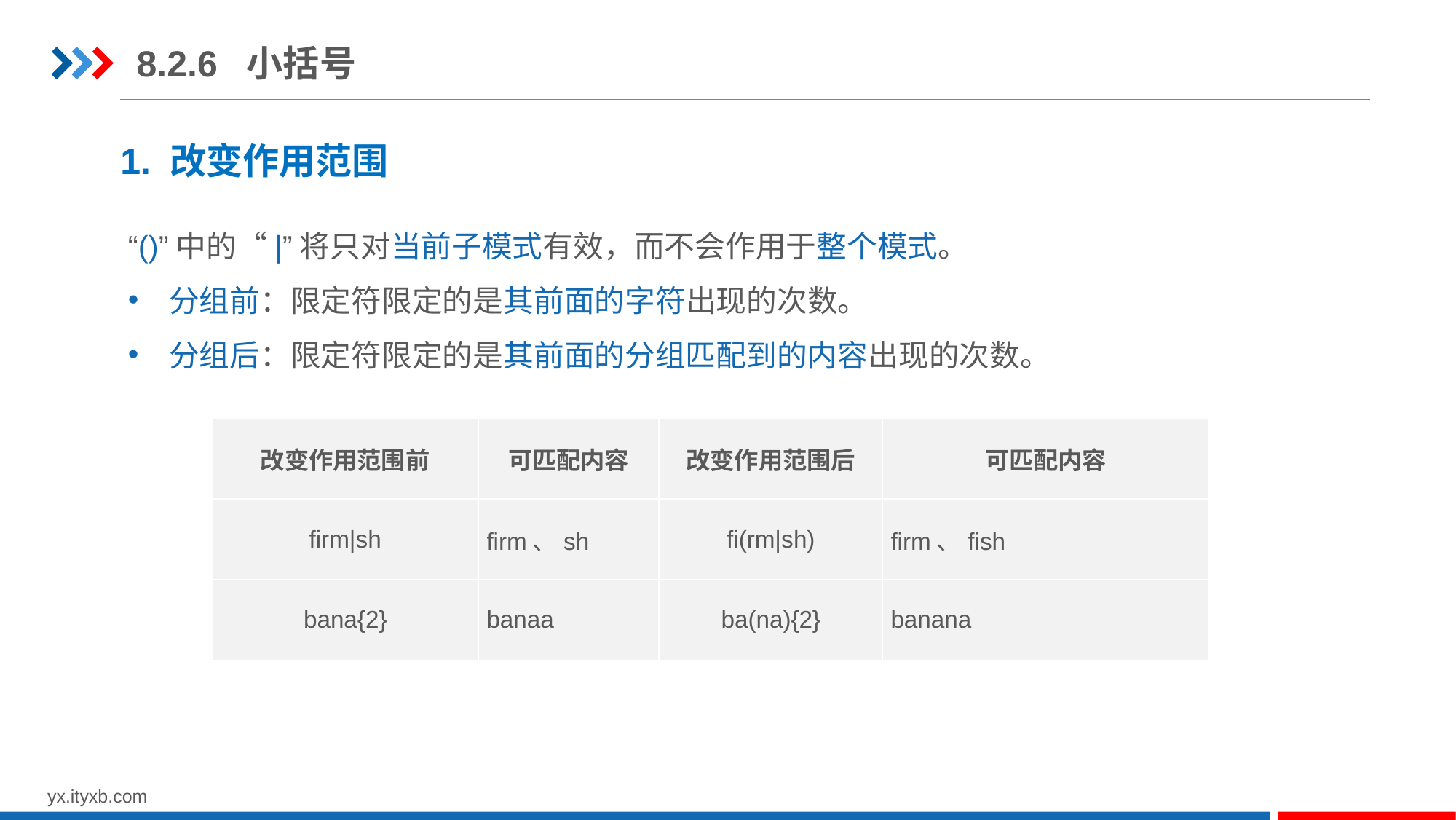

8.2.6  小括号
1. 改变作用范围
“()”中的“|”将只对当前子模式有效，而不会作用于整个模式。
分组前：限定符限定的是其前面的字符出现的次数。
分组后：限定符限定的是其前面的分组匹配到的内容出现的次数。
| 改变作用范围前 | 可匹配内容 | 改变作用范围后 | 可匹配内容 |
| --- | --- | --- | --- |
| firm|sh | firm、sh | fi(rm|sh) | firm、fish |
| bana{2} | banaa | ba(na){2} | banana |